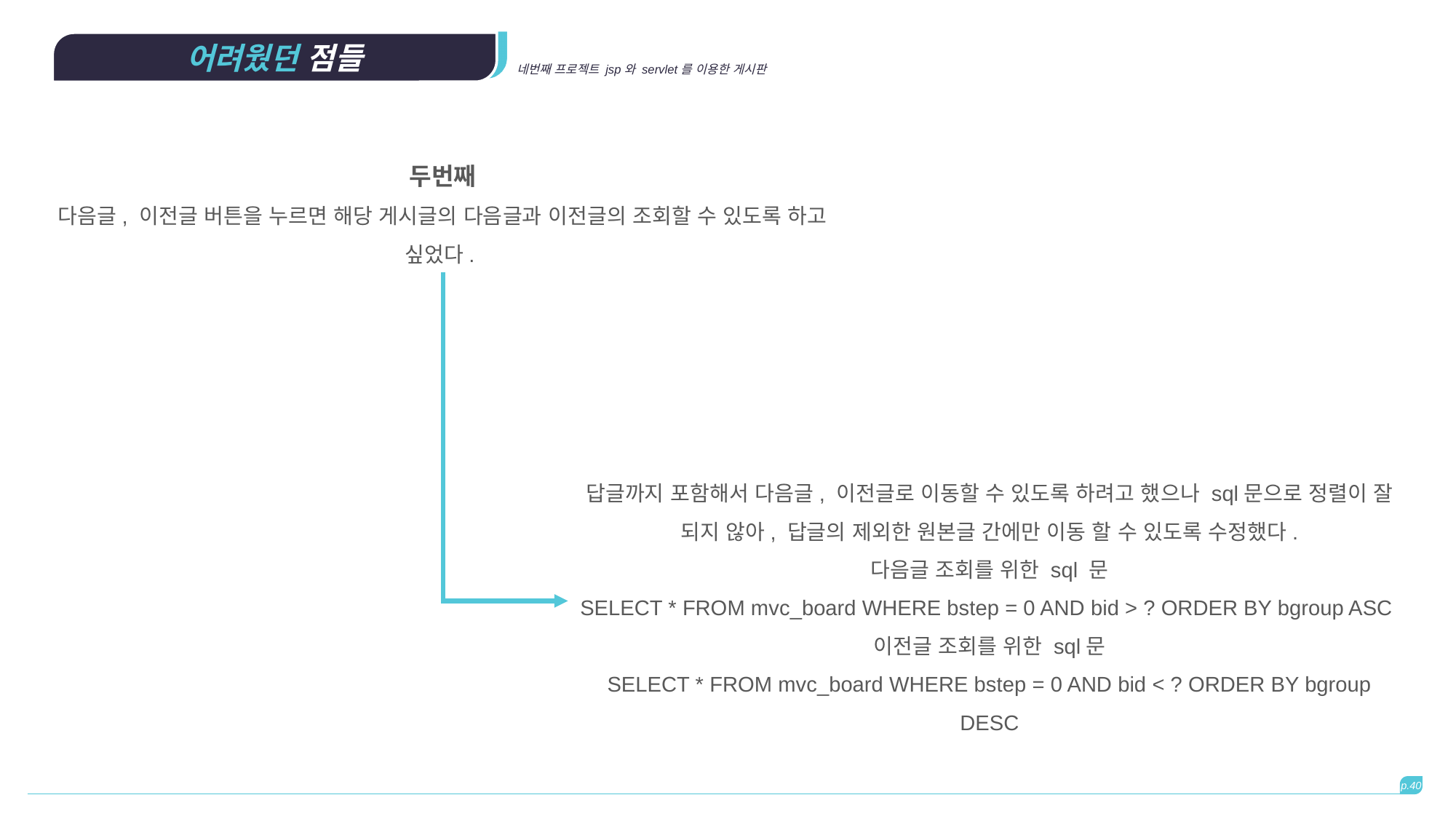

어려웠던 점들
네번째 프로젝트 jsp와 servlet를 이용한 게시판
두번째
다음글, 이전글 버튼을 누르면 해당 게시글의 다음글과 이전글의 조회할 수 있도록 하고 싶었다.
답글까지 포함해서 다음글, 이전글로 이동할 수 있도록 하려고 했으나 sql문으로 정렬이 잘 되지 않아, 답글의 제외한 원본글 간에만 이동 할 수 있도록 수정했다.
다음글 조회를 위한 sql 문
SELECT * FROM mvc_board WHERE bstep = 0 AND bid > ? ORDER BY bgroup ASC
이전글 조회를 위한 sql문
SELECT * FROM mvc_board WHERE bstep = 0 AND bid < ? ORDER BY bgroup DESC
p.40